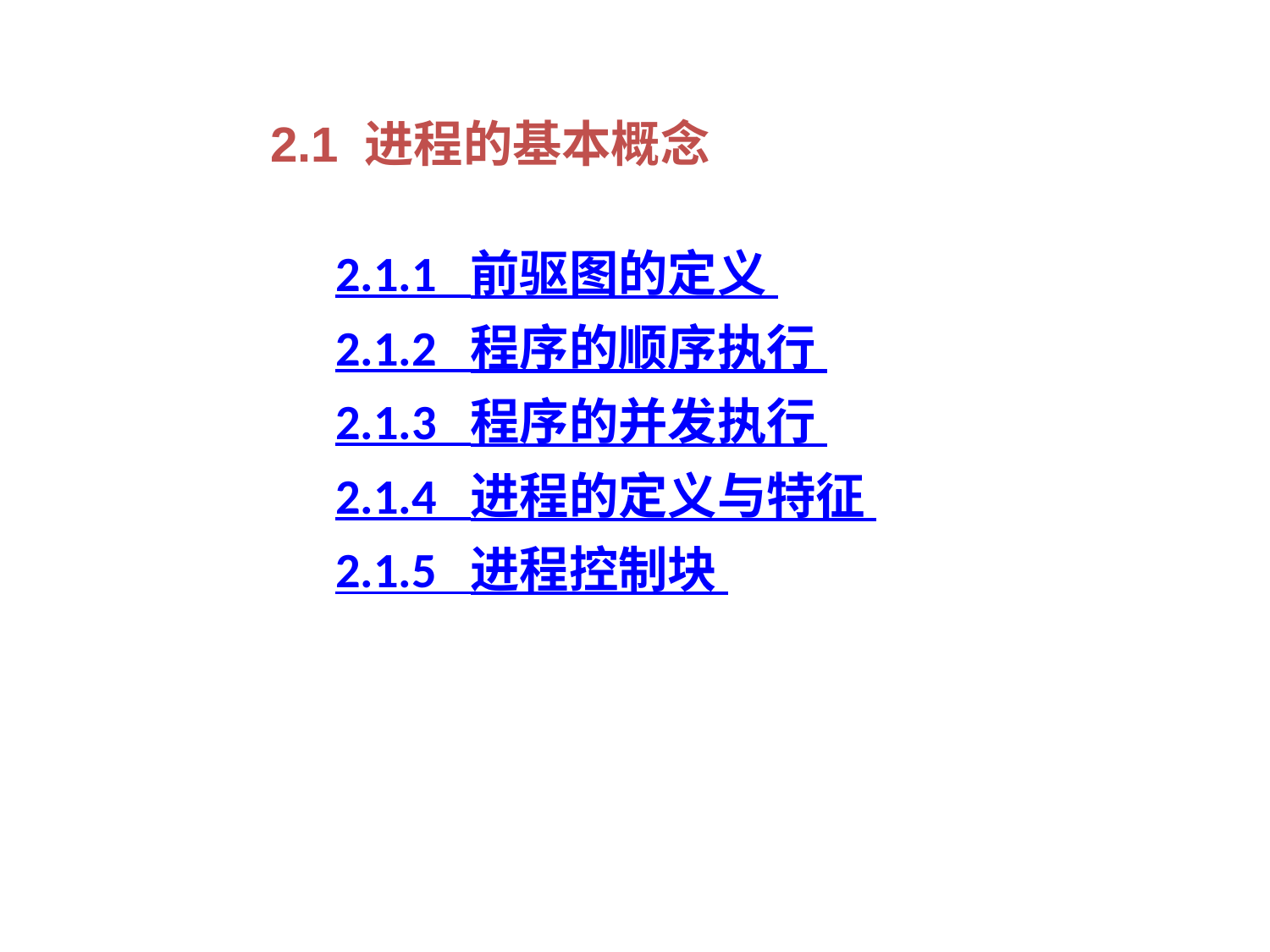

2.1 进程的基本概念
2.1.1   前驱图的定义
2.1.2   程序的顺序执行
2.1.3   程序的并发执行
2.1.4   进程的定义与特征
2.1.5   进程控制块